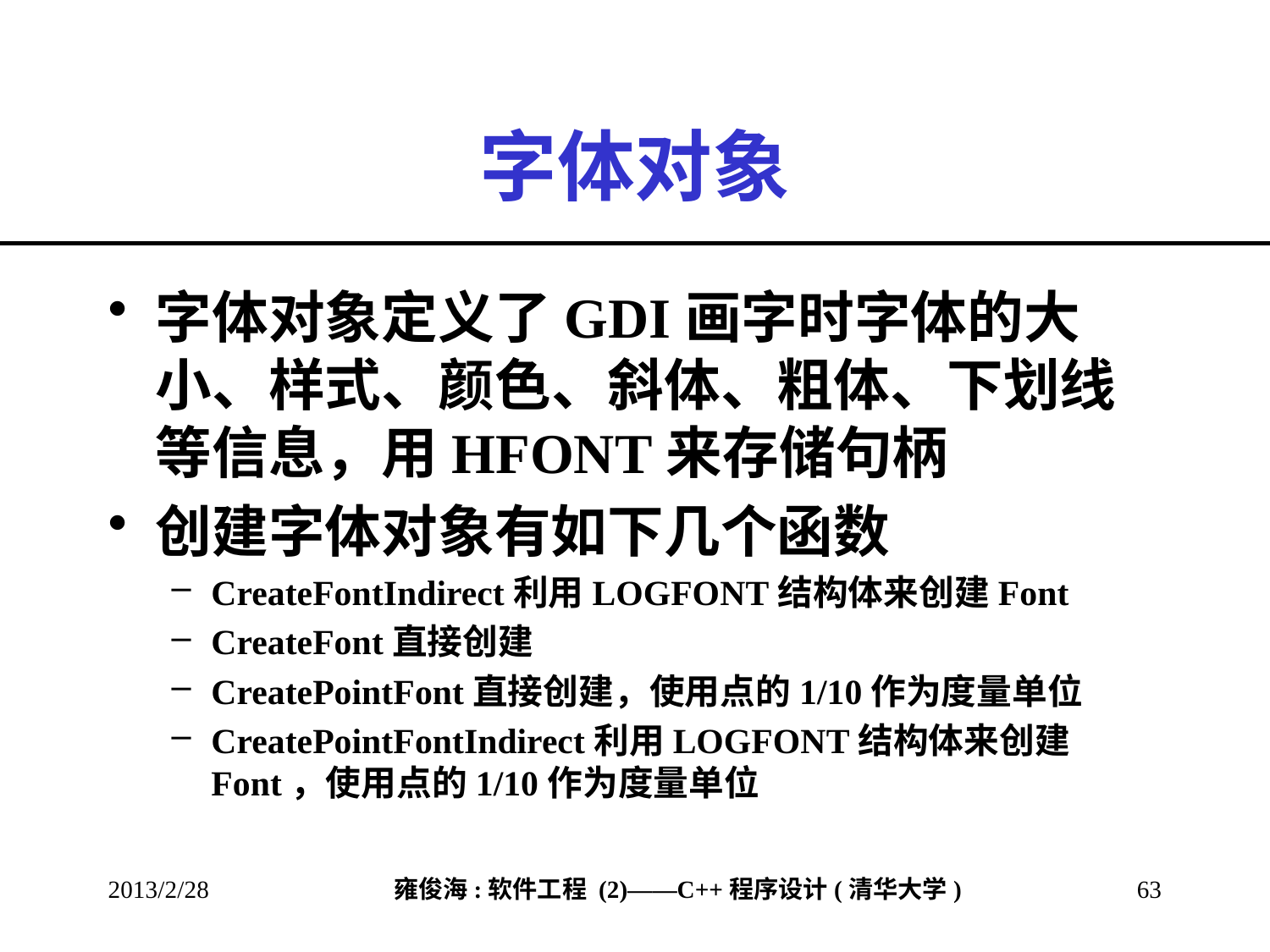

# 字体对象
字体对象定义了GDI画字时字体的大小、样式、颜色、斜体、粗体、下划线等信息，用HFONT来存储句柄
创建字体对象有如下几个函数
CreateFontIndirect利用LOGFONT结构体来创建Font
CreateFont直接创建
CreatePointFont直接创建，使用点的1/10作为度量单位
CreatePointFontIndirect利用LOGFONT结构体来创建Font，使用点的1/10作为度量单位
2013/2/28
63